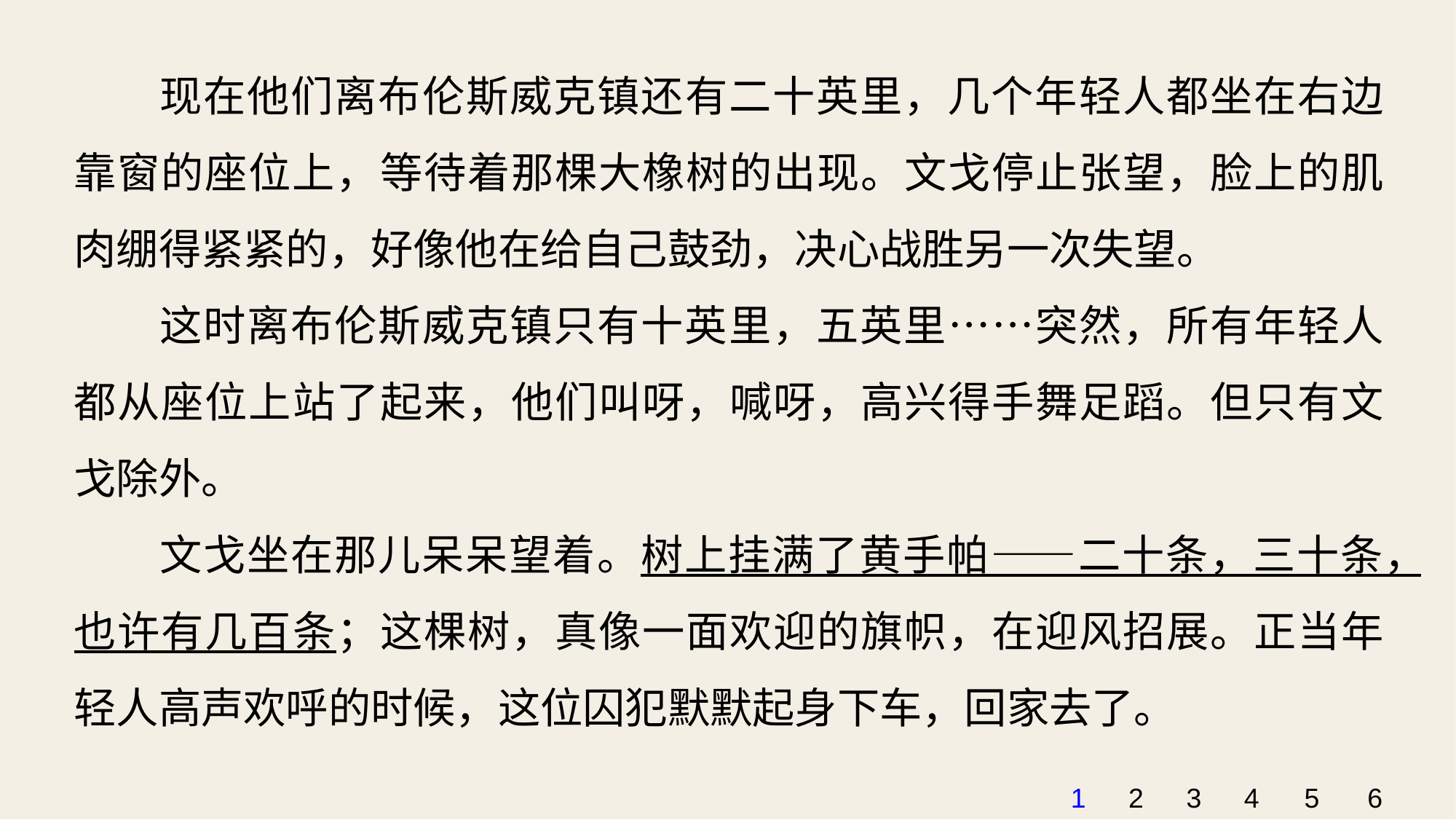

现在他们离布伦斯威克镇还有二十英里，几个年轻人都坐在右边靠窗的座位上，等待着那棵大橡树的出现。文戈停止张望，脸上的肌肉绷得紧紧的，好像他在给自己鼓劲，决心战胜另一次失望。
这时离布伦斯威克镇只有十英里，五英里……突然，所有年轻人都从座位上站了起来，他们叫呀，喊呀，高兴得手舞足蹈。但只有文戈除外。
文戈坐在那儿呆呆望着。树上挂满了黄手帕——二十条，三十条，也许有几百条；这棵树，真像一面欢迎的旗帜，在迎风招展。正当年轻人高声欢呼的时候，这位囚犯默默起身下车，回家去了。
1
2
3
4
5
6